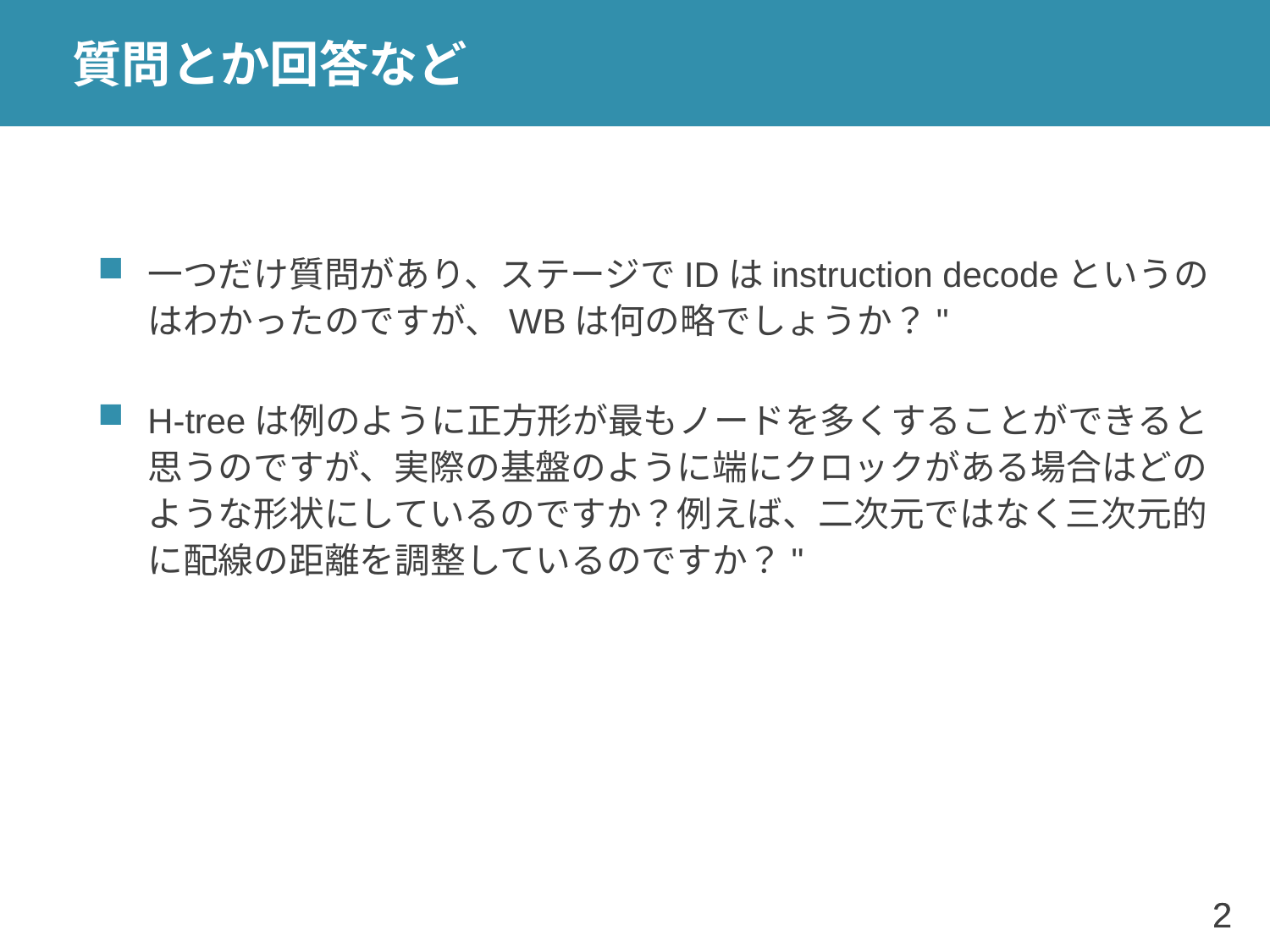

# 質問とか回答など
一つだけ質問があり、ステージでIDはinstruction decodeというのはわかったのですが、WBは何の略でしょうか？"
H-treeは例のように正方形が最もノードを多くすることができると思うのですが、実際の基盤のように端にクロックがある場合はどのような形状にしているのですか？例えば、二次元ではなく三次元的に配線の距離を調整しているのですか？"